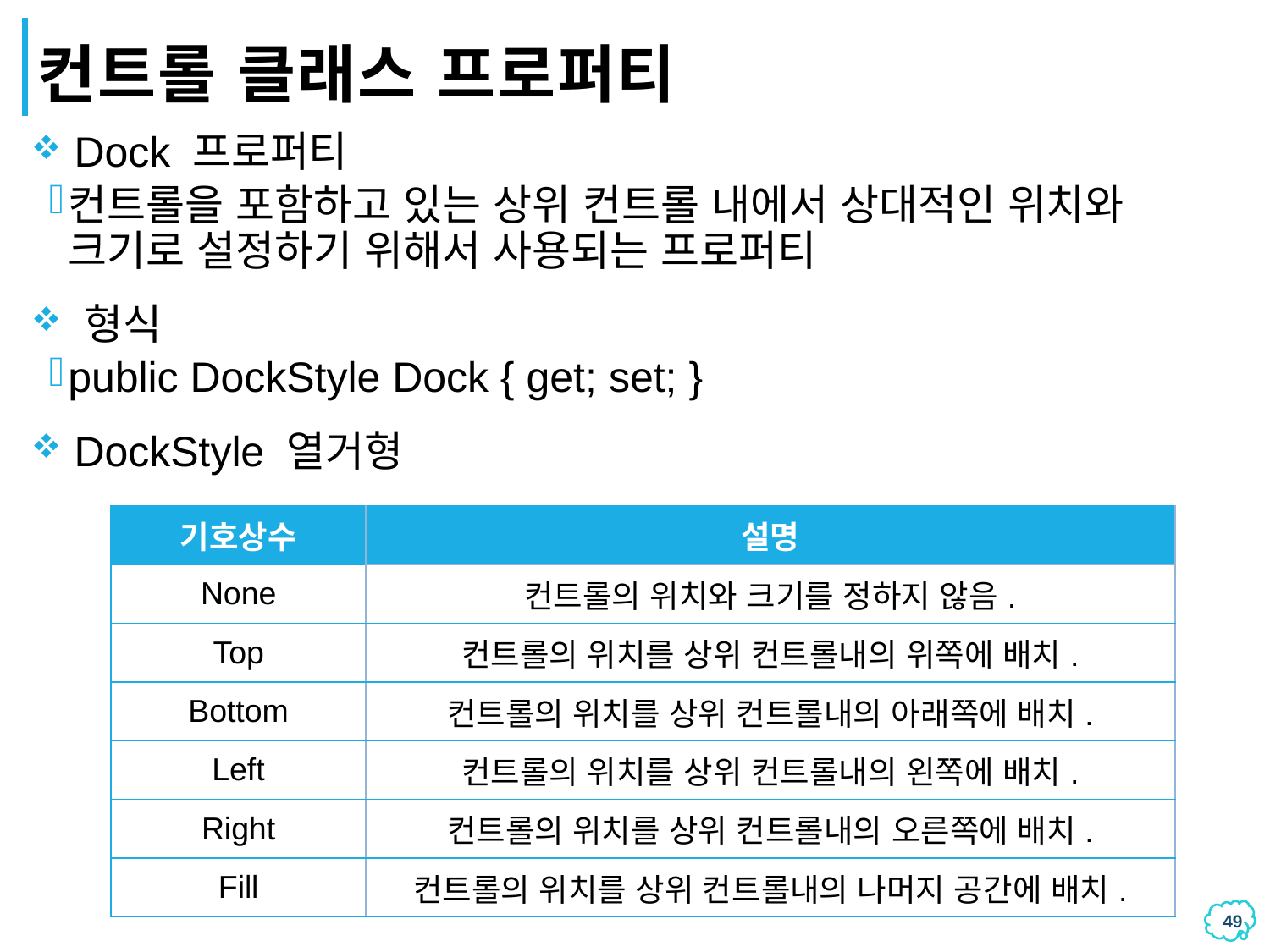

# 컨트롤 클래스 프로퍼티
 Dock 프로퍼티
컨트롤을 포함하고 있는 상위 컨트롤 내에서 상대적인 위치와 크기로 설정하기 위해서 사용되는 프로퍼티
 형식
public DockStyle Dock { get; set; }
 DockStyle 열거형

| 기호상수 | 설명 |
| --- | --- |
| None | 컨트롤의 위치와 크기를 정하지 않음. |
| Top | 컨트롤의 위치를 상위 컨트롤내의 위쪽에 배치. |
| Bottom | 컨트롤의 위치를 상위 컨트롤내의 아래쪽에 배치. |
| Left | 컨트롤의 위치를 상위 컨트롤내의 왼쪽에 배치. |
| Right | 컨트롤의 위치를 상위 컨트롤내의 오른쪽에 배치. |
| Fill | 컨트롤의 위치를 상위 컨트롤내의 나머지 공간에 배치. |
49